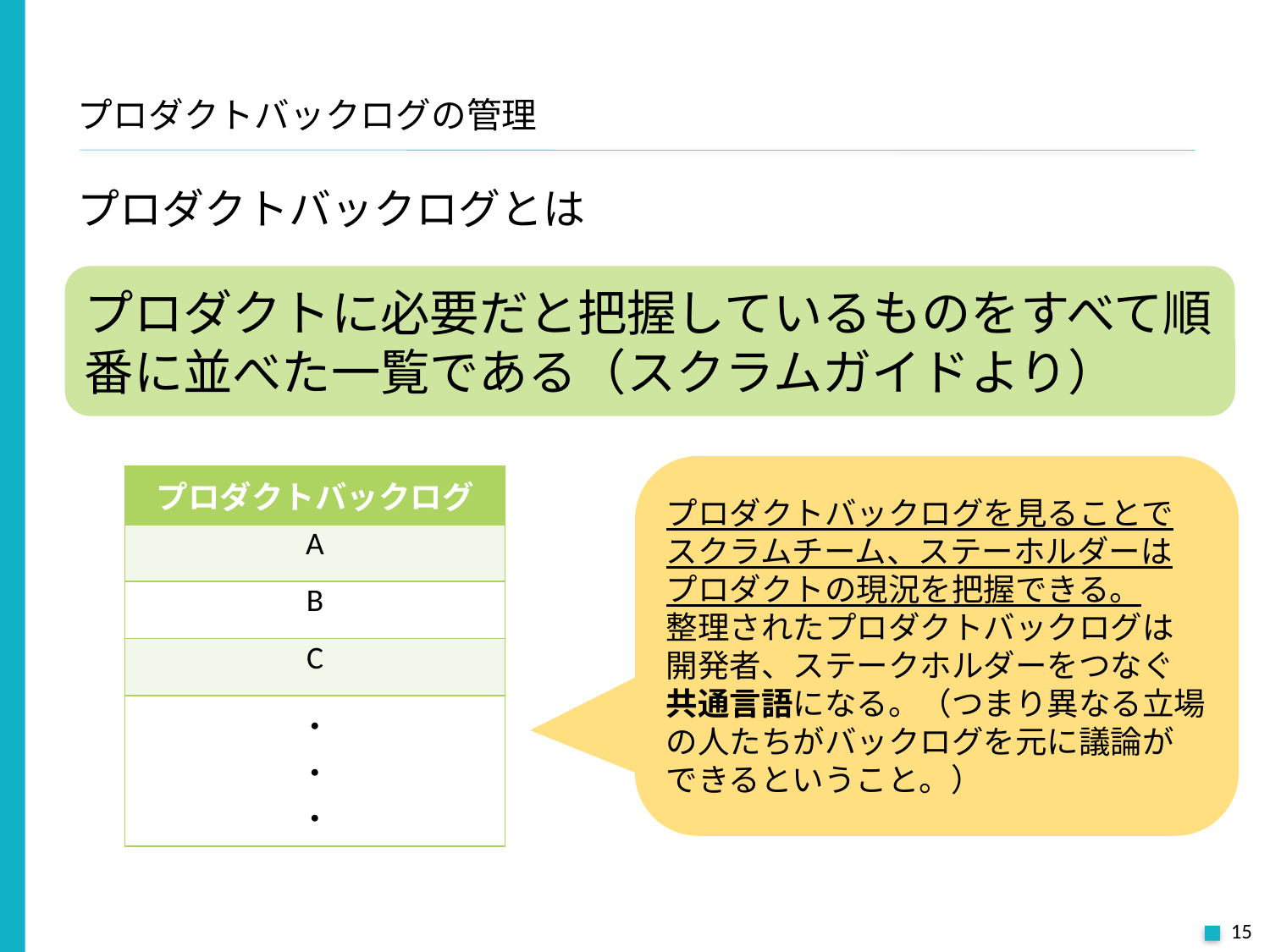

# プロダクトバックログの管理
プロダクトバックログとは

プロダクトに必要だと把握しているものをすべて順番に並べた一覧である（スクラムガイドより）
プロダクトバックログを見ることで
スクラムチーム、ステーホルダーは
プロダクトの現況を把握できる。
整理されたプロダクトバックログは
開発者、ステークホルダーをつなぐ
共通言語になる。（つまり異なる立場の人たちがバックログを元に議論が
できるということ。）
| プロダクトバックログ |
| --- |
| A |
| B |
| C |
| ・ ・ ・ |
15